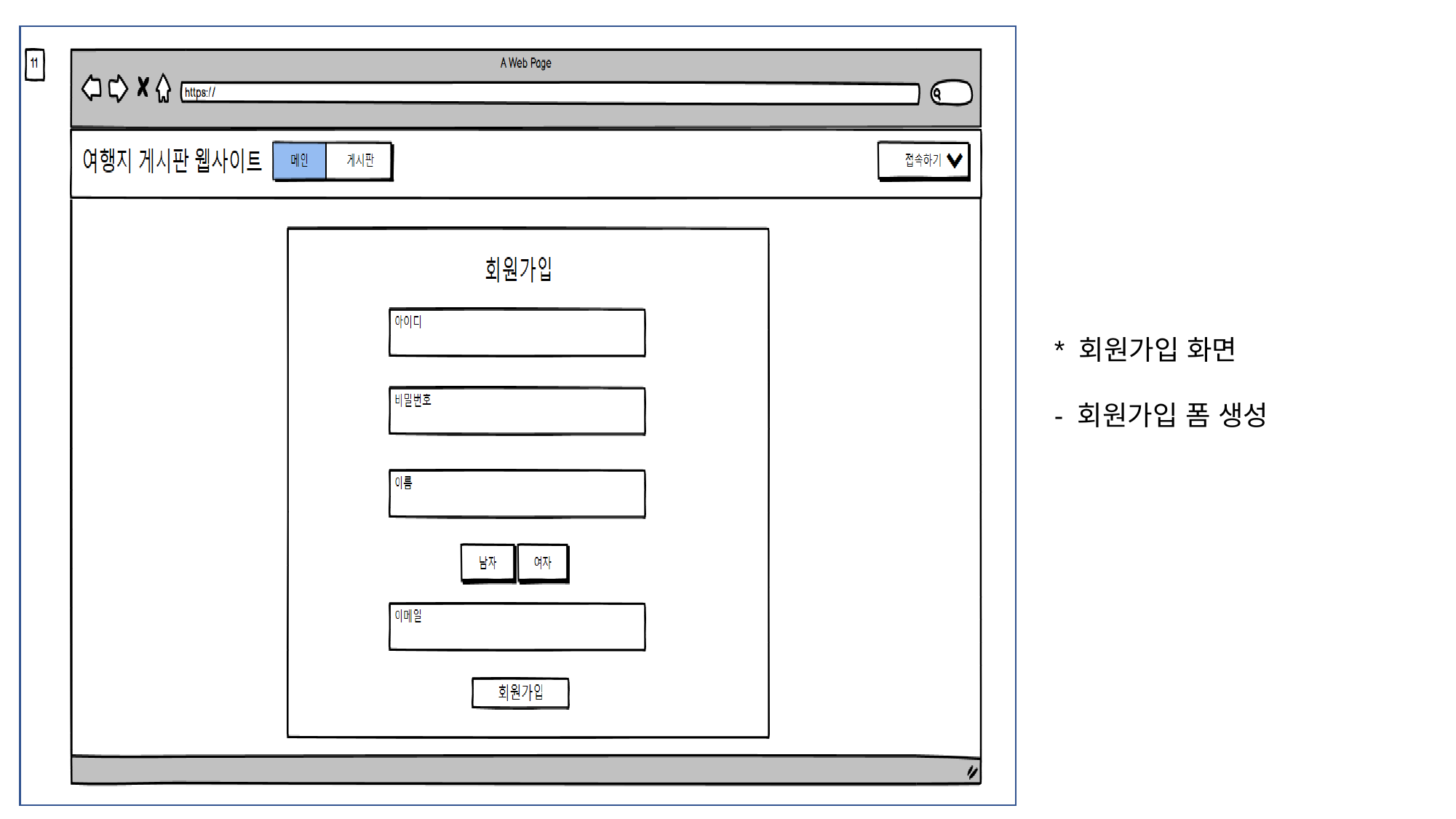

* 회원가입 화면

- 회원가입 폼 생성